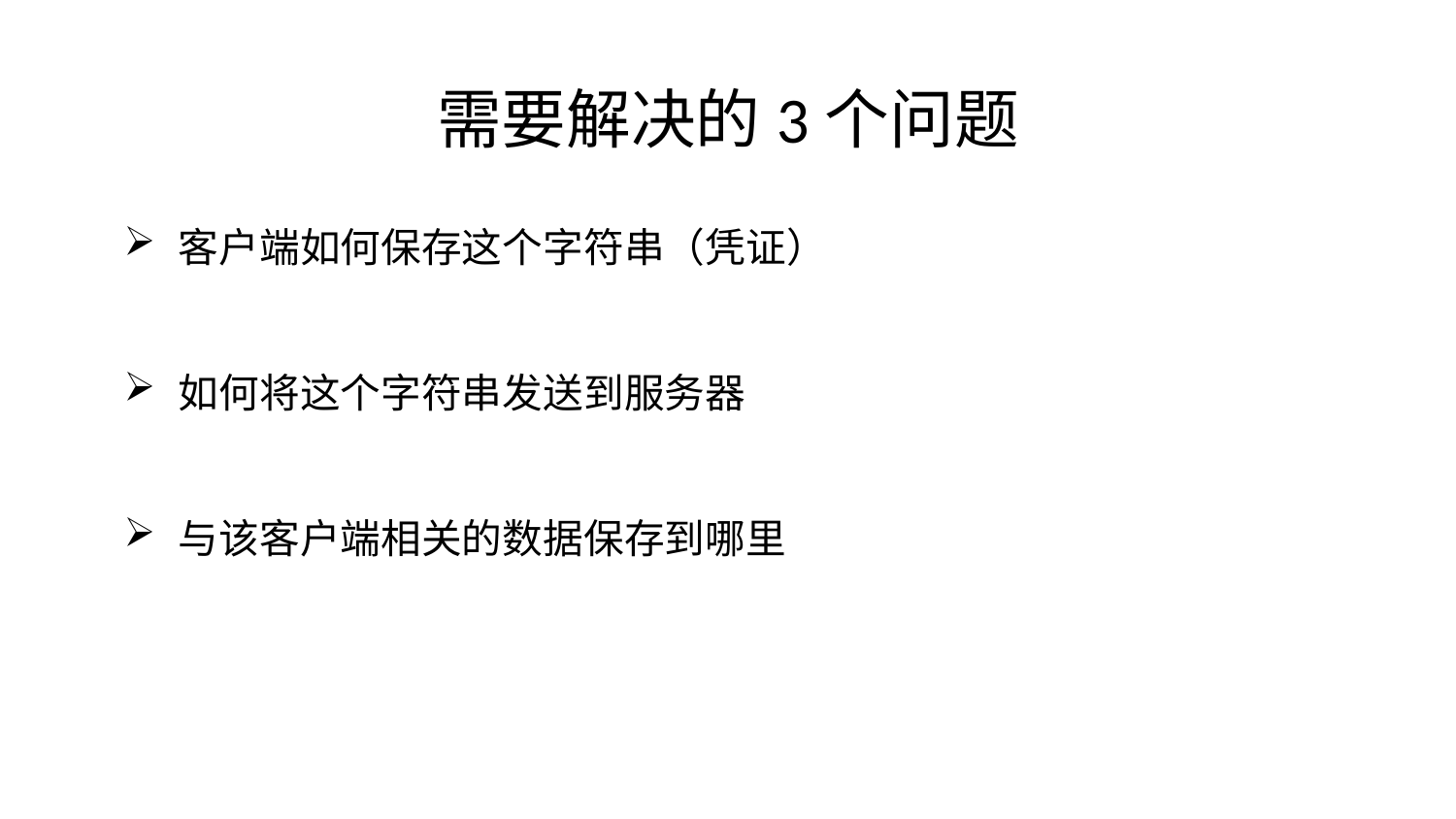

# 需要解决的3个问题

客户端如何保存这个字符串（凭证）

如何将这个字符串发送到服务器

与该客户端相关的数据保存到哪里